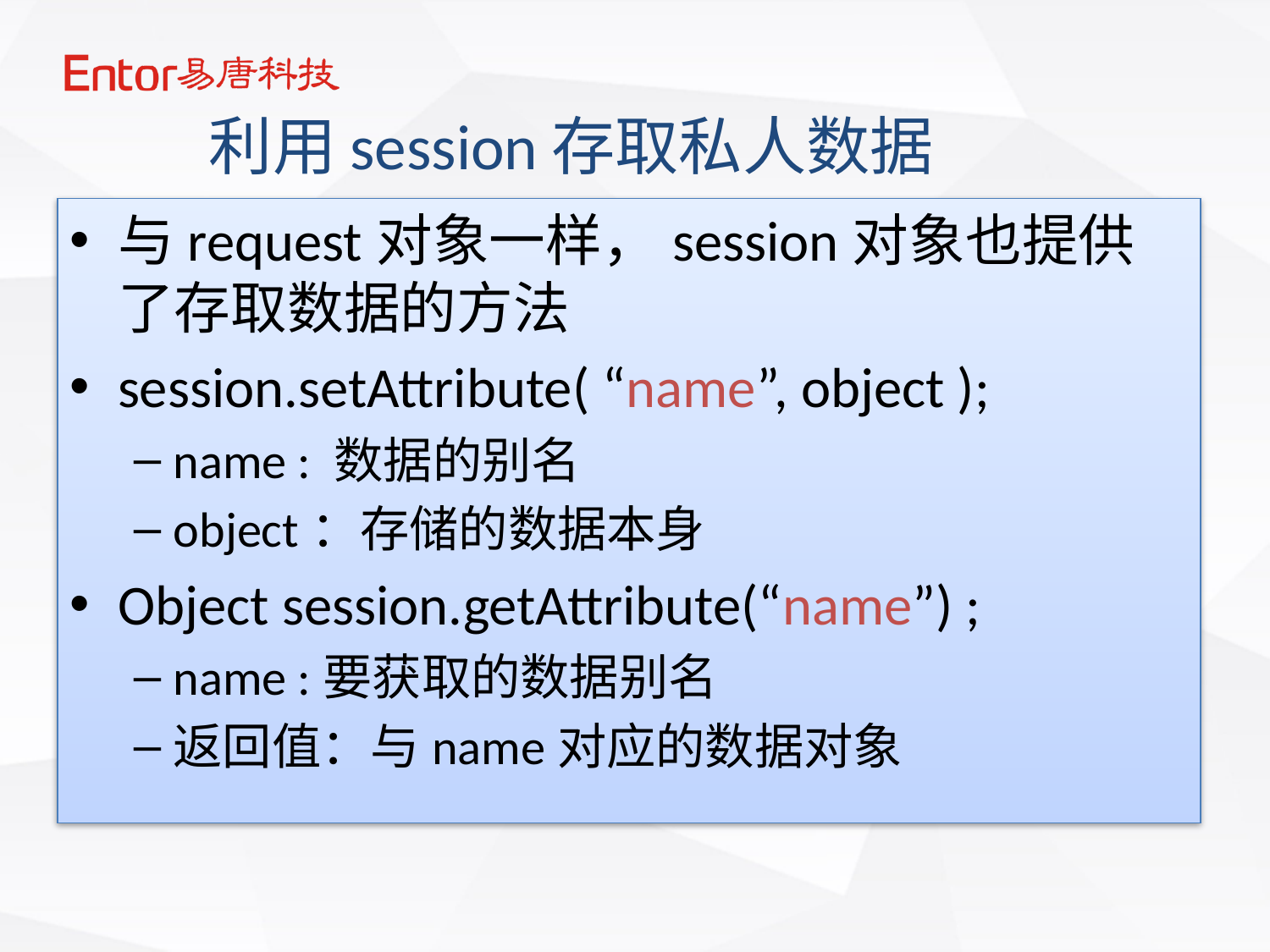

利用session存取私人数据
与request对象一样，session对象也提供了存取数据的方法
session.setAttribute( “name”, object );
name : 数据的别名
object：存储的数据本身
Object session.getAttribute(“name”) ;
name :要获取的数据别名
返回值：与name对应的数据对象